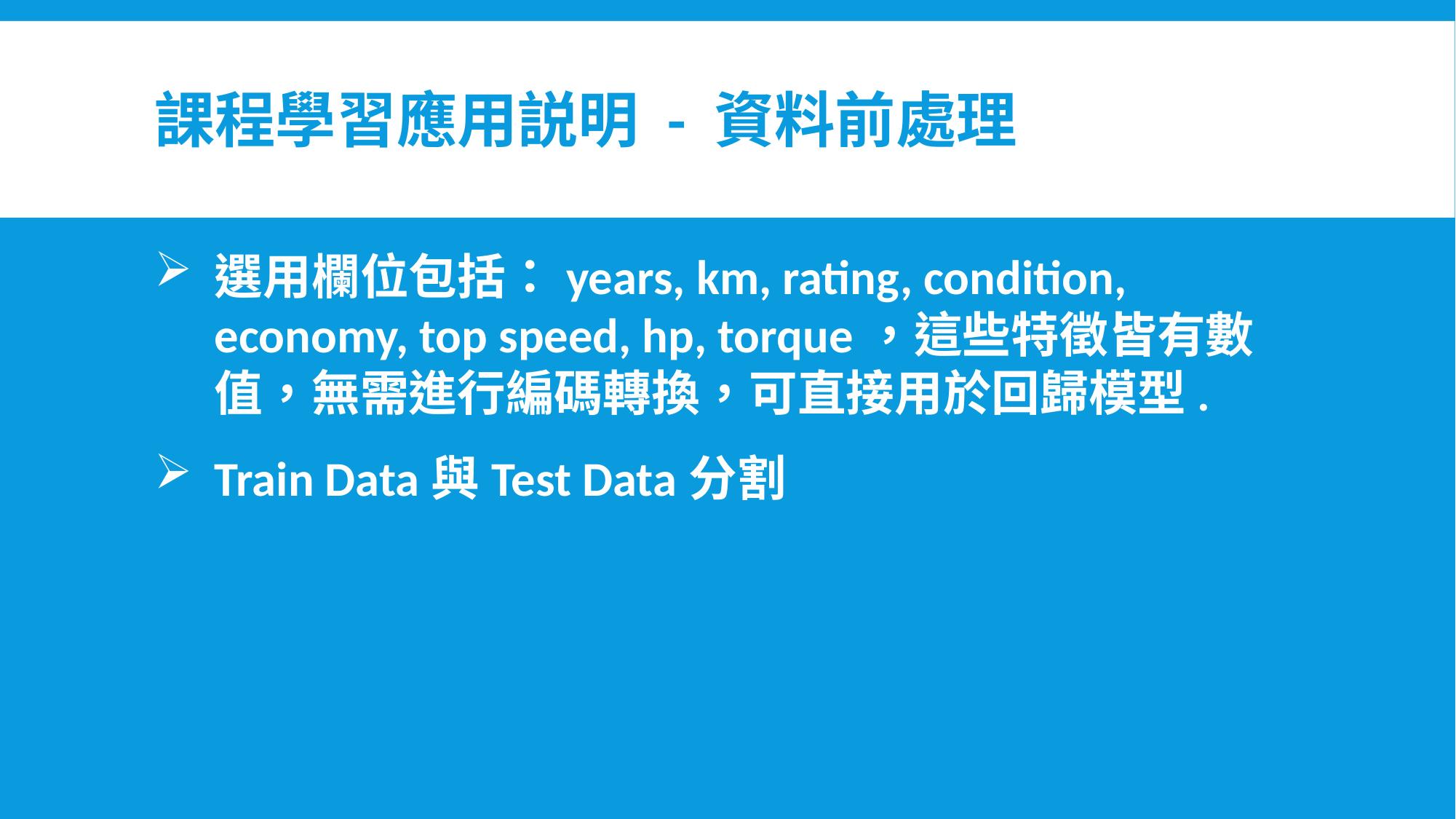

# 課程學習應用説明 - 資料前處理
選用欄位包括：years, km, rating, condition, economy, top speed, hp, torque，這些特徵皆有數值，無需進行編碼轉換，可直接用於回歸模型.
Train Data與Test Data分割